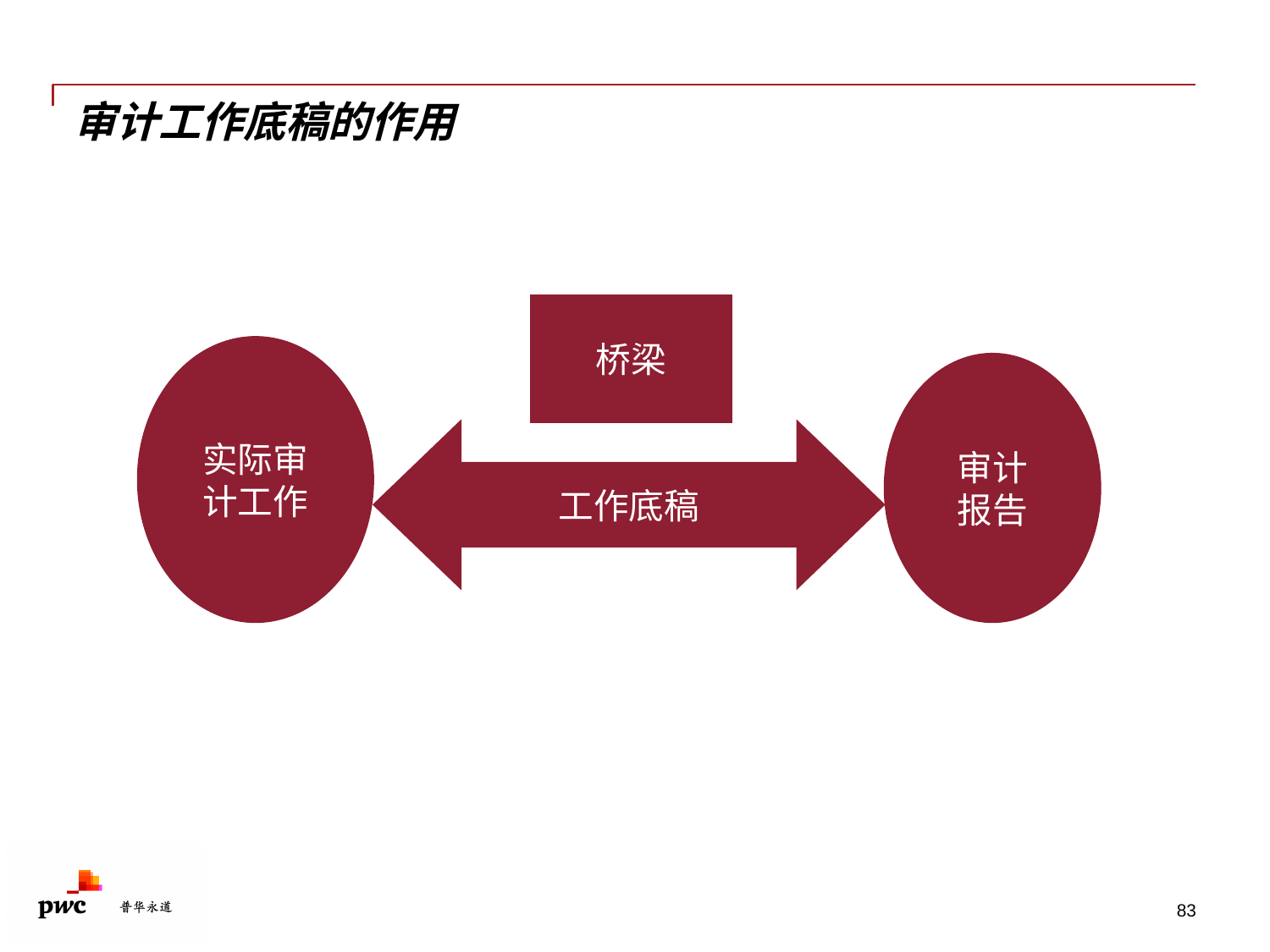

# 审计工作底稿的作用
桥梁
实际审
计工作
审计
报告
工作底稿
83